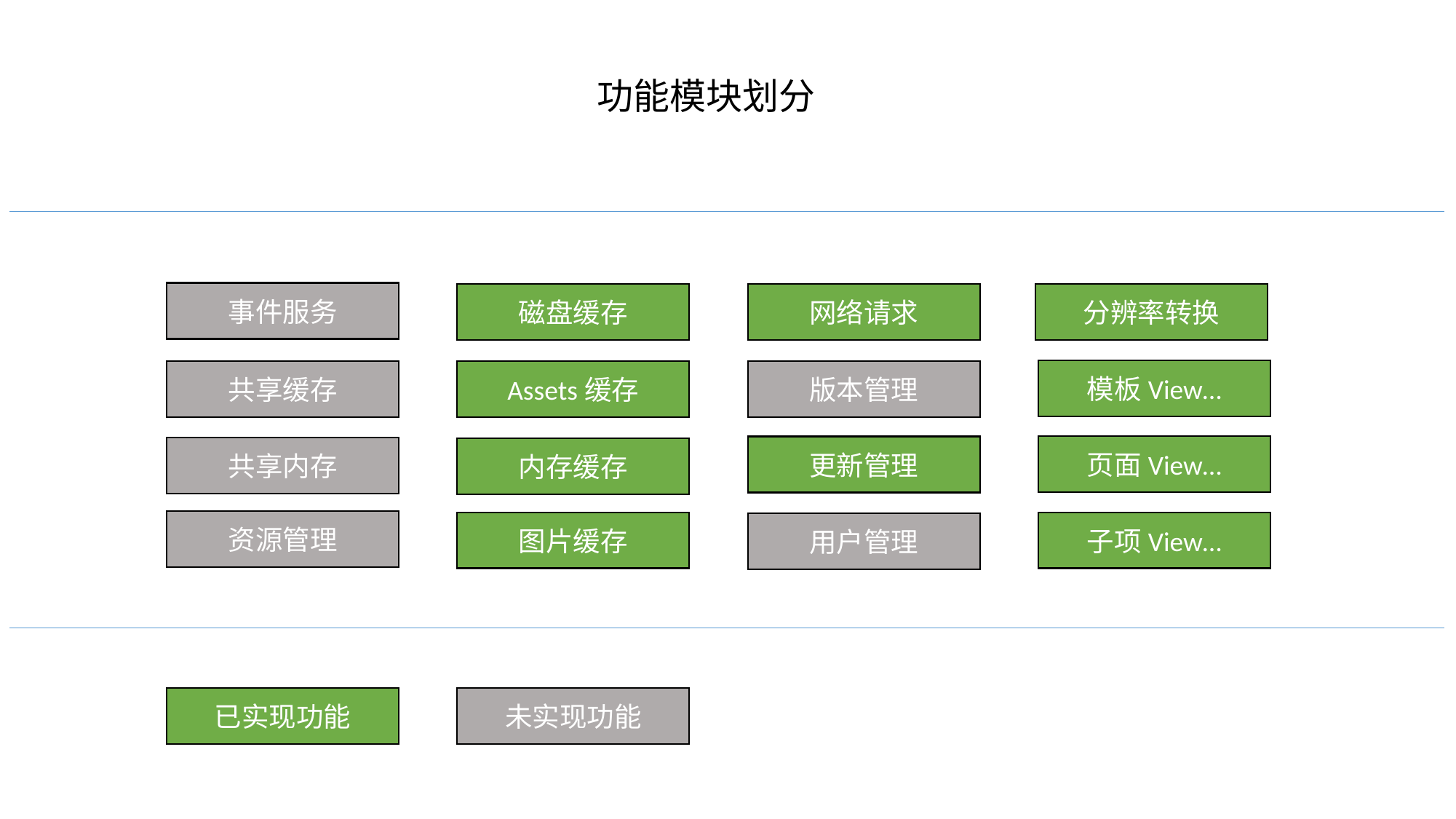

功能模块划分
事件服务
网络请求
分辨率转换
磁盘缓存
模板View…
共享缓存
版本管理
Assets缓存
页面View…
更新管理
共享内存
内存缓存
资源管理
图片缓存
子项View…
用户管理
未实现功能
已实现功能